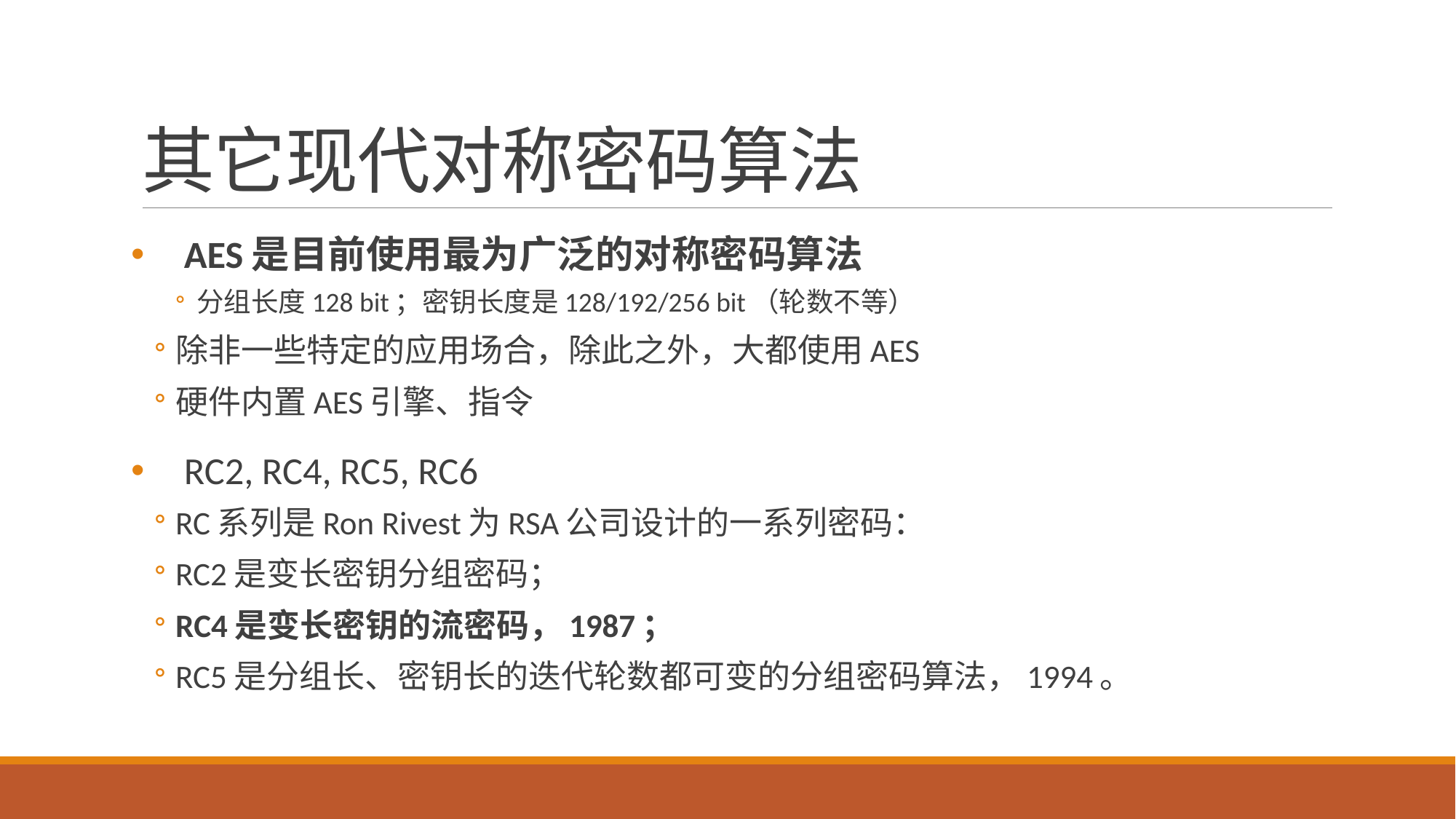

# 其它现代对称密码算法
AES是目前使用最为广泛的对称密码算法
分组长度128 bit；密钥长度是128/192/256 bit（轮数不等）
除非一些特定的应用场合，除此之外，大都使用AES
硬件内置AES引擎、指令
RC2, RC4, RC5, RC6
RC系列是Ron Rivest为RSA公司设计的一系列密码：
RC2是变长密钥分组密码；
RC4是变长密钥的流密码，1987；
RC5是分组长、密钥长的迭代轮数都可变的分组密码算法，1994。